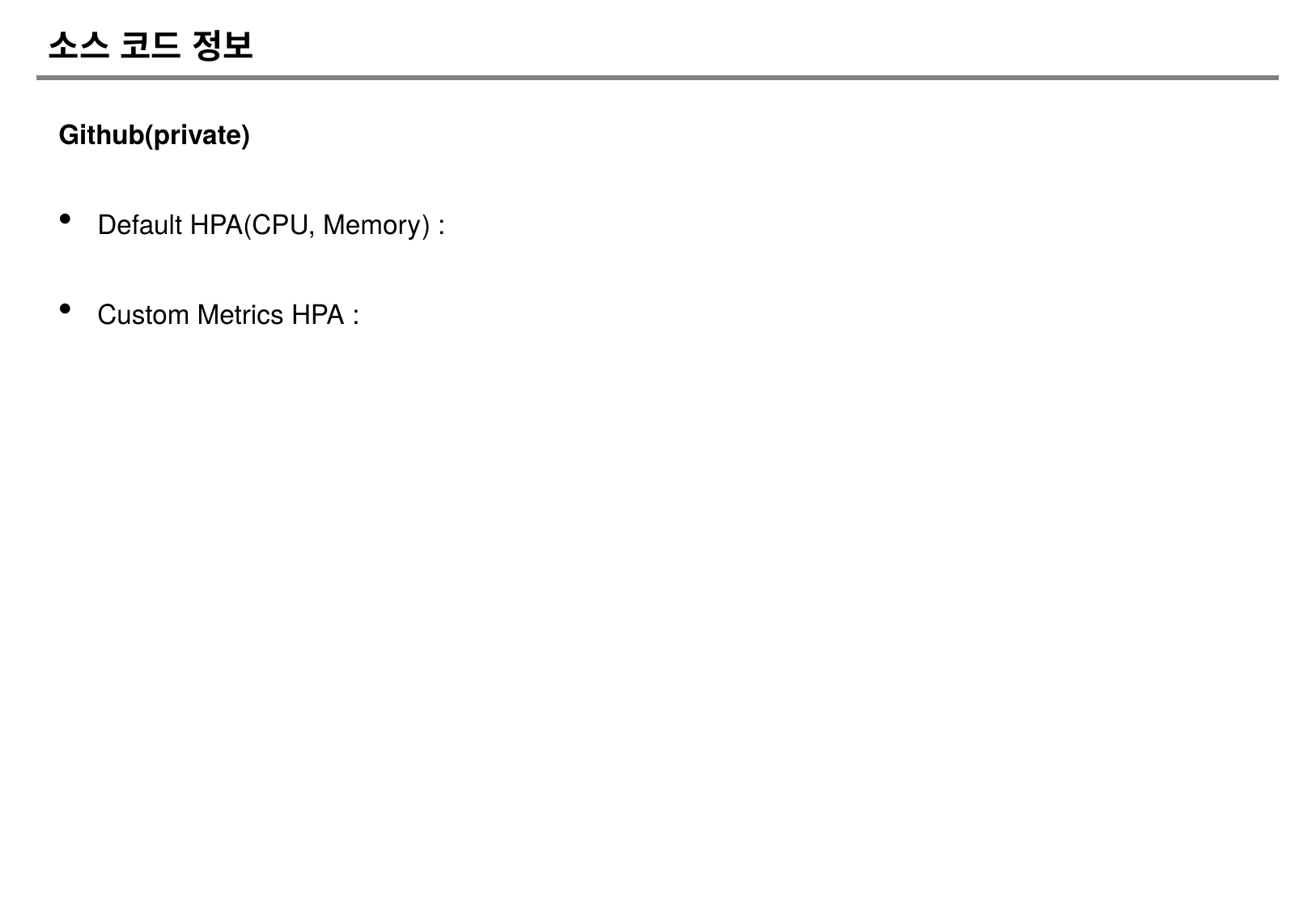

# 소스 코드 정보
Github(private)
Default HPA(CPU, Memory) :
Custom Metrics HPA :